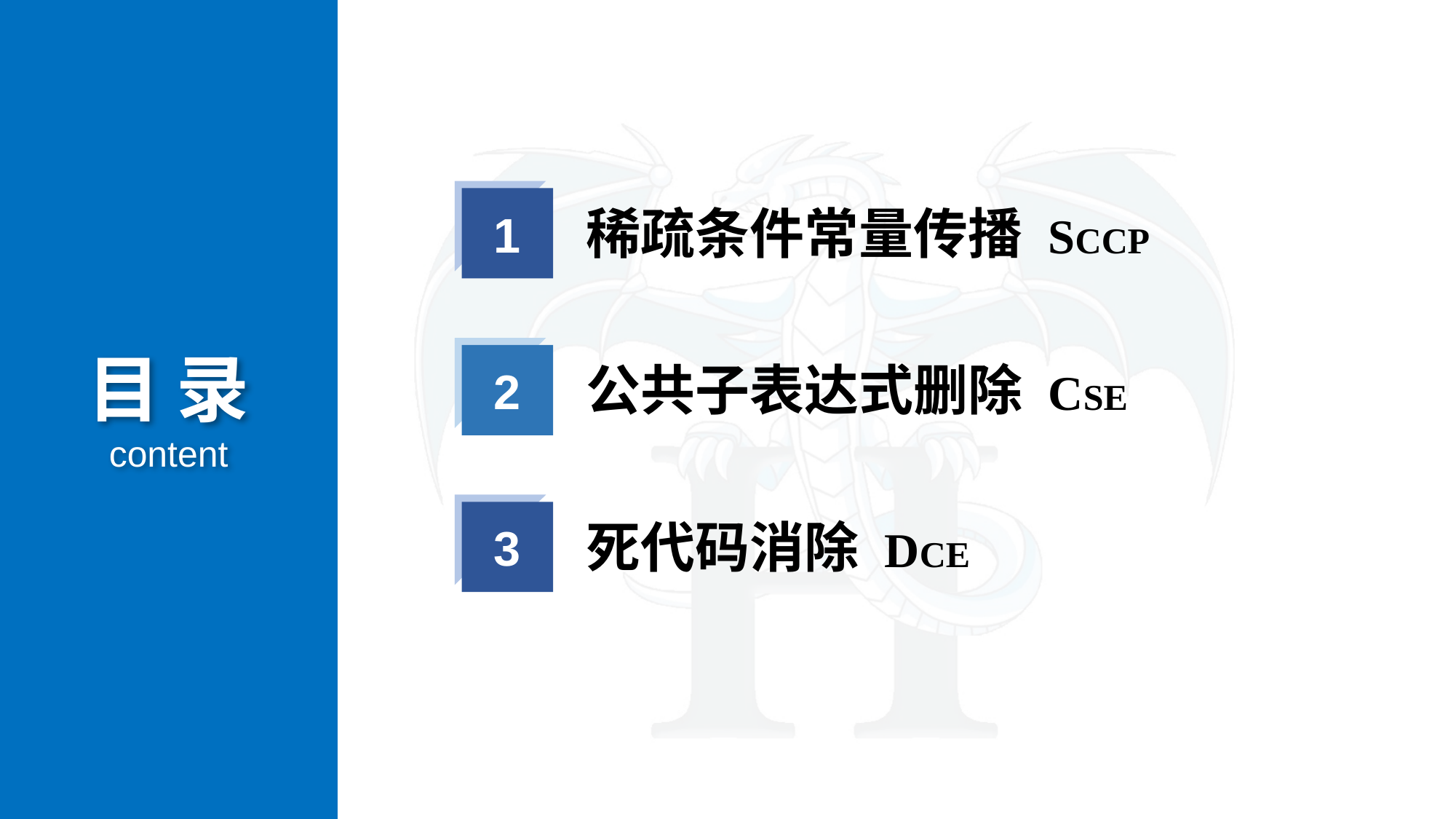

1
稀疏条件常量传播 SCCP
目 录
content

2
公共子表达式删除 CSE

3
死代码消除 DCE